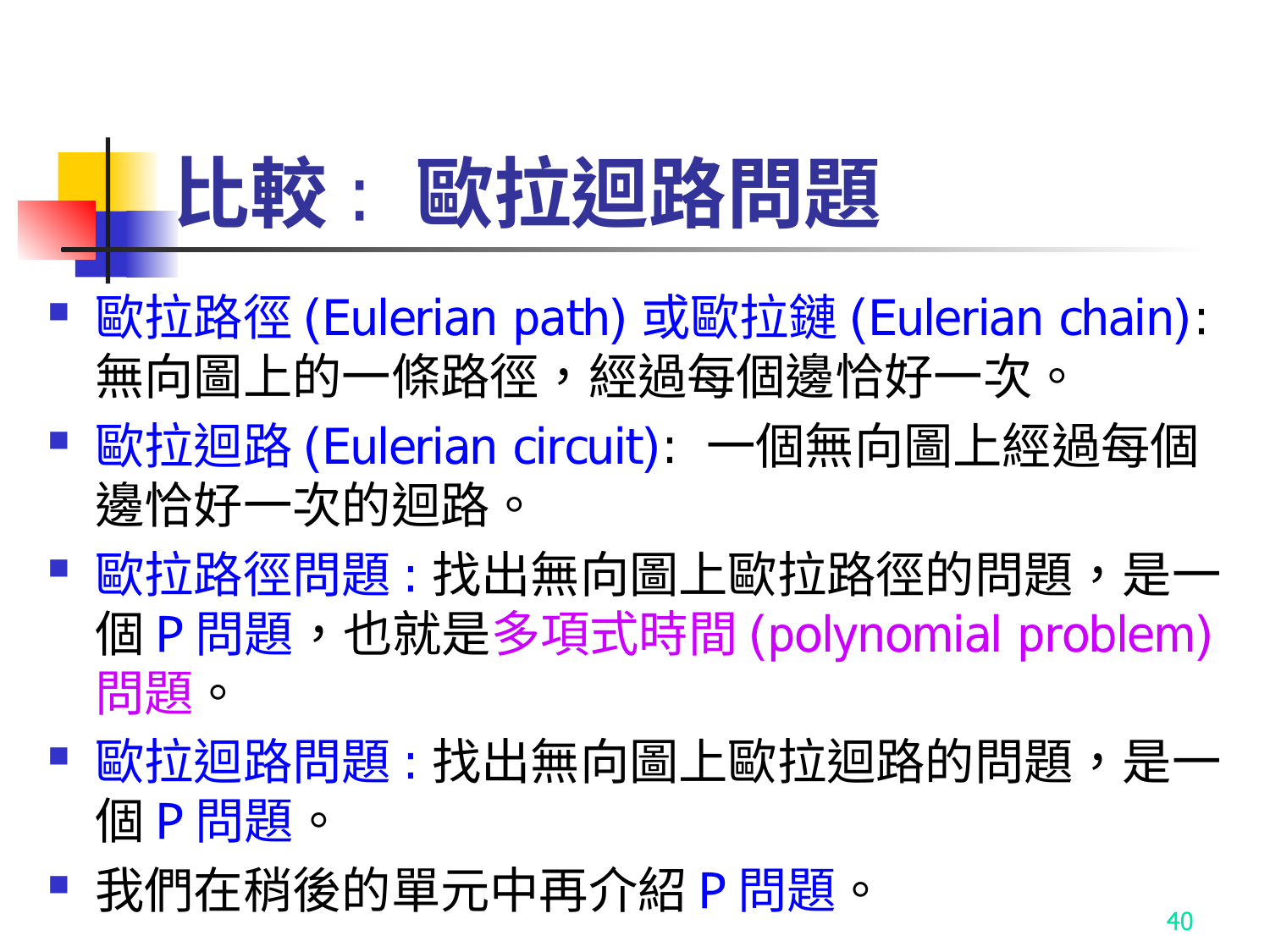

# 比較: 歐拉迴路問題
歐拉路徑(Eulerian path)或歐拉鏈(Eulerian chain): 無向圖上的一條路徑，經過每個邊恰好一次。
歐拉迴路(Eulerian circuit): 一個無向圖上經過每個邊恰好一次的迴路。
歐拉路徑問題:找出無向圖上歐拉路徑的問題，是一個P問題，也就是多項式時間(polynomial problem)問題。
歐拉迴路問題:找出無向圖上歐拉迴路的問題，是一個P問題。
我們在稍後的單元中再介紹P問題。

40